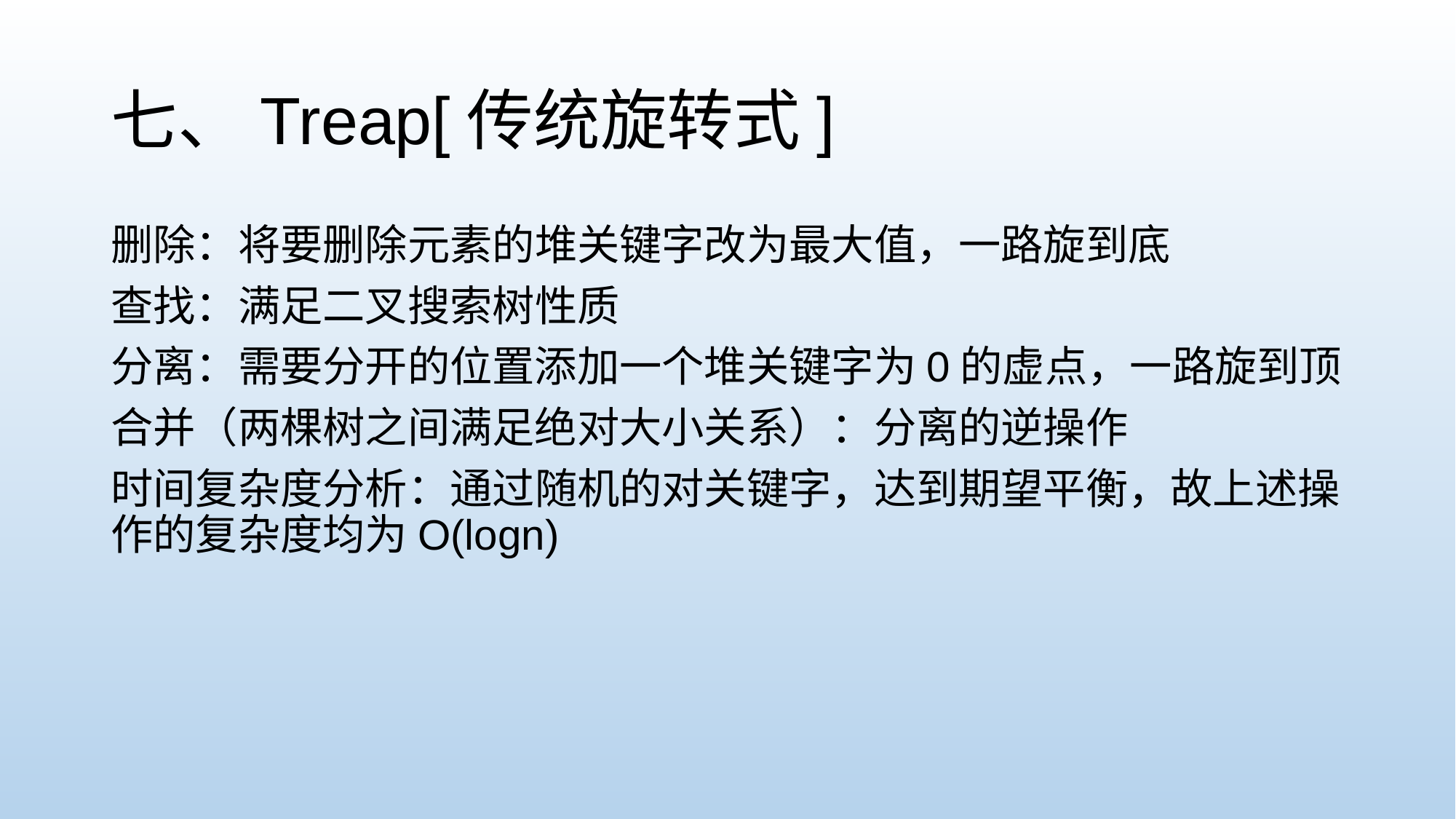

# 七、Treap[传统旋转式]
删除：将要删除元素的堆关键字改为最大值，一路旋到底
查找：满足二叉搜索树性质
分离：需要分开的位置添加一个堆关键字为0的虚点，一路旋到顶
合并（两棵树之间满足绝对大小关系）：分离的逆操作
时间复杂度分析：通过随机的对关键字，达到期望平衡，故上述操作的复杂度均为O(logn)